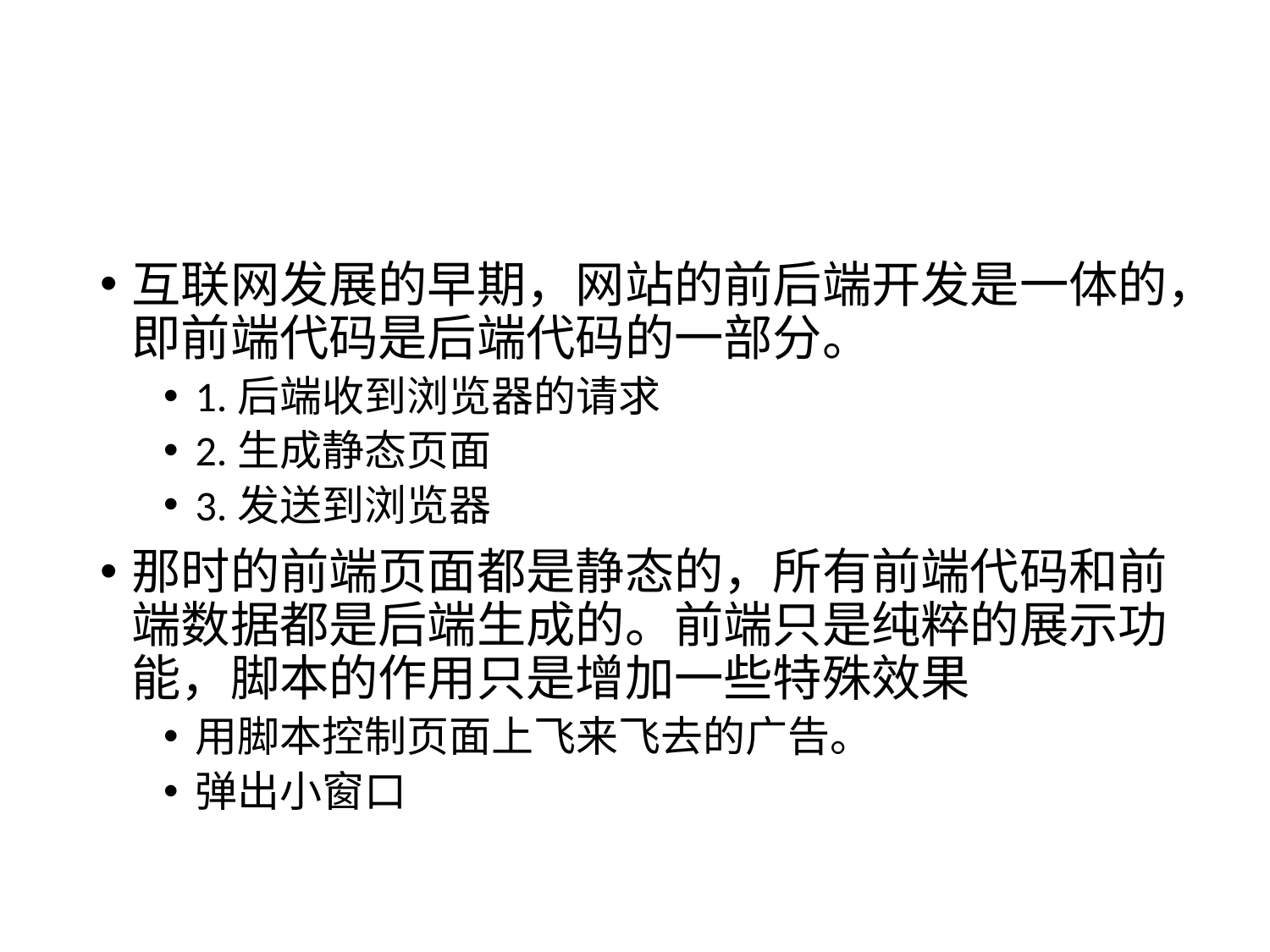

#
互联网发展的早期，网站的前后端开发是一体的，即前端代码是后端代码的一部分。
1.后端收到浏览器的请求
2.生成静态页面
3.发送到浏览器
那时的前端页面都是静态的，所有前端代码和前端数据都是后端生成的。前端只是纯粹的展示功能，脚本的作用只是增加一些特殊效果
用脚本控制页面上飞来飞去的广告。
弹出小窗口